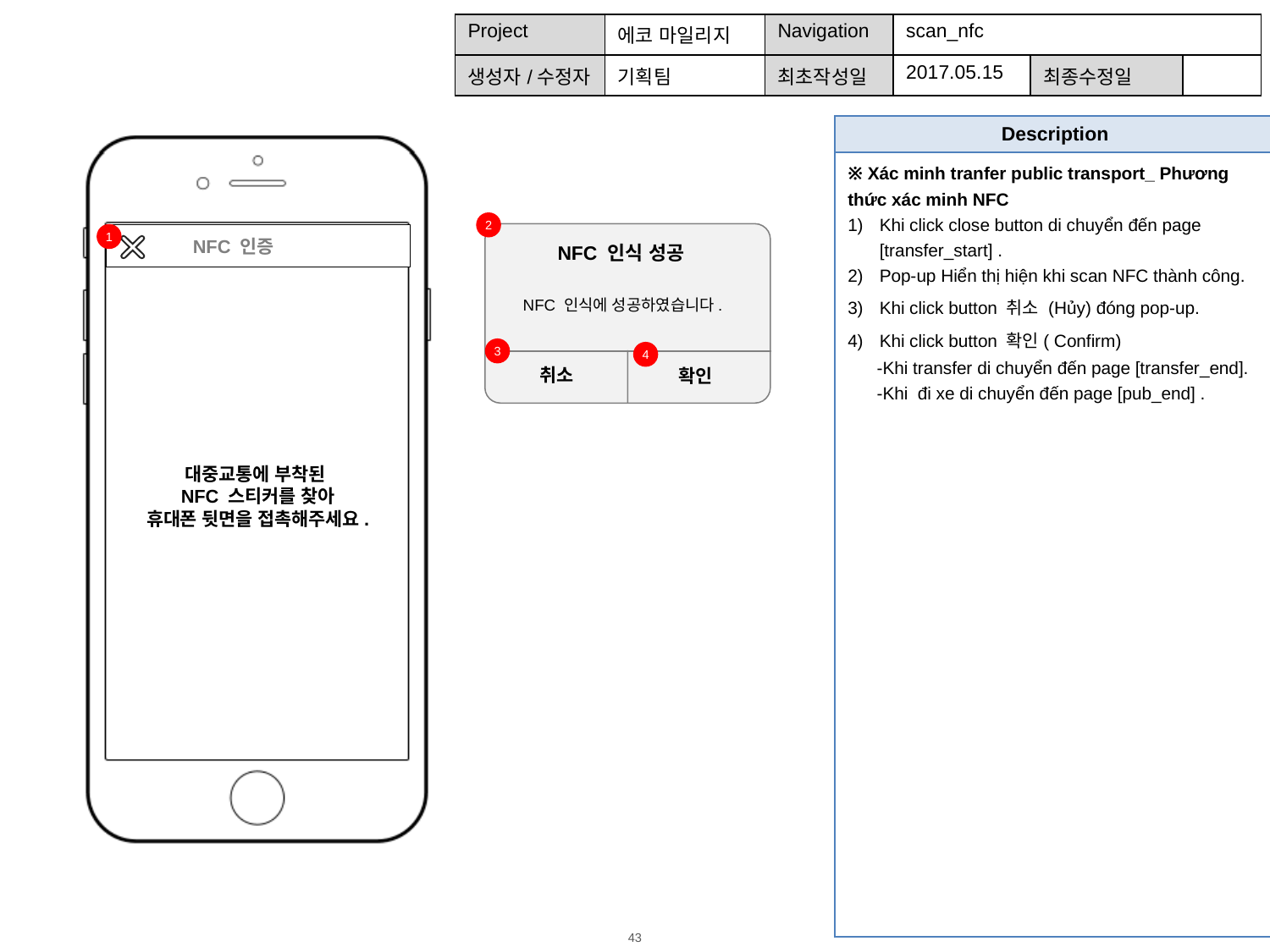

| Project | 에코 마일리지 | Navigation | scan\_nfc |  |  |
| --- | --- | --- | --- | --- | --- |
| 생성자/수정자 | 기획팀 | 최초작성일 | 2017.05.15 | 최종수정일 |  |
| Description |
| --- |
| ※ Xác minh tranfer public transport\_ Phương thức xác minh NFC Khi click close button di chuyển đến page [transfer\_start] . Pop-up Hiển thị hiện khi scan NFC thành công. Khi click button 취소 (Hủy) đóng pop-up. Khi click button 확인( Confirm) -Khi transfer di chuyển đến page [transfer\_end]. -Khi đi xe di chuyển đến page [pub\_end] . |
2

1
               NFC 인증

NFC 인식 성공
NFC 인식에 성공하였습니다.
3
4
NFC 인증이
완료되었습니다.
취소
확인
대중교통에 부착된
NFC 스티커를 찾아
휴대폰 뒷면을 접촉해주세요.